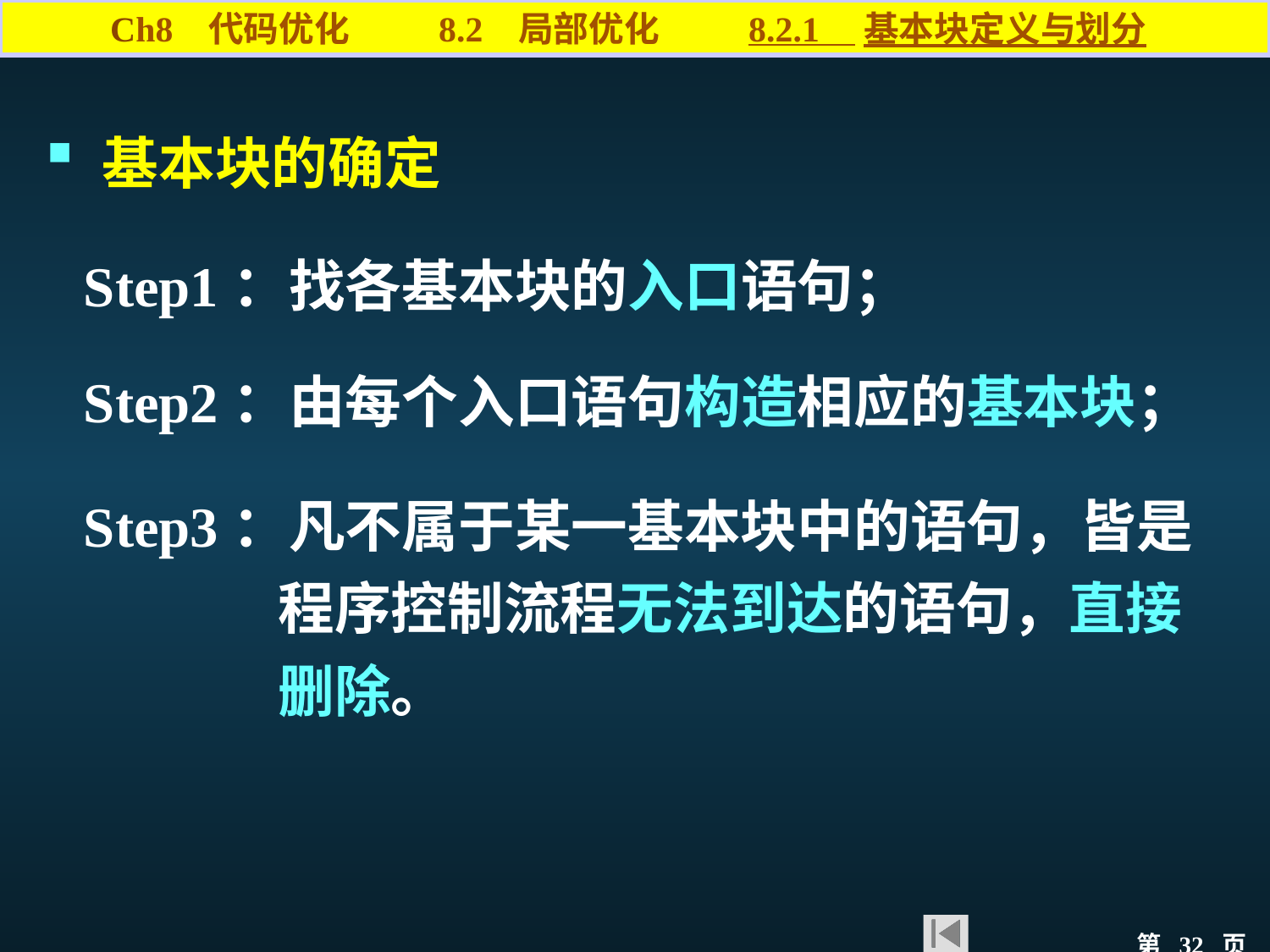

Ch8   代码优化          8.2   局部优化          8.2.1    基本块定义与划分
 基本块的确定
Step1：找各基本块的入口语句；
Step2：由每个入口语句构造相应的基本块；
Step3：凡不属于某一基本块中的语句，皆是
              程序控制流程无法到达的语句，直接
              删除。